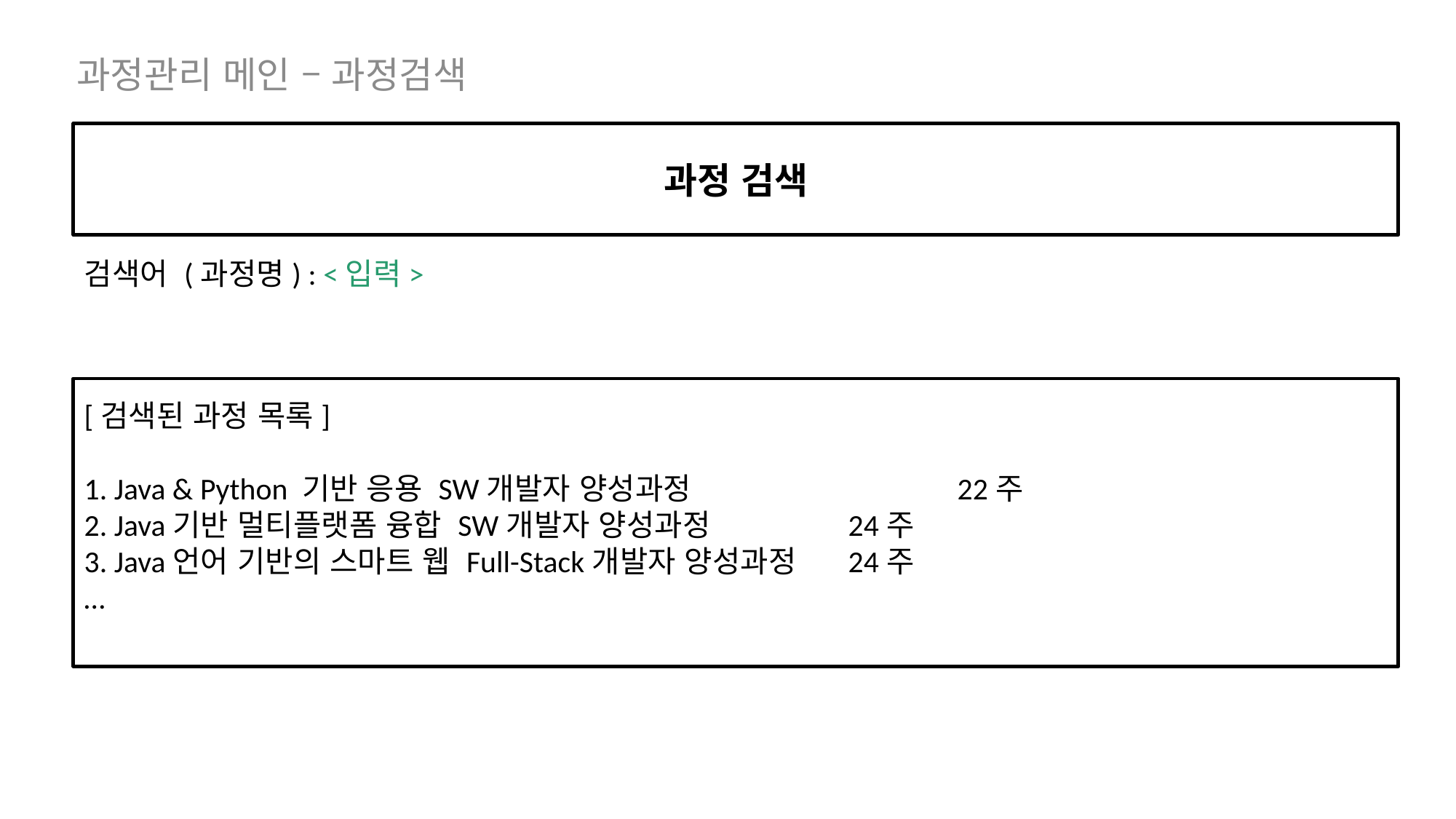

과정관리 메인 – 과정검색
과정 검색
검색어 (과정명) : <입력>
[검색된 과정 목록]

1. Java & Python 기반 응용 SW개발자 양성과정			22주
2. Java기반 멀티플랫폼 융합 SW개발자 양성과정		24주
3. Java언어 기반의 스마트 웹 Full-Stack개발자 양성과정 	24주
…